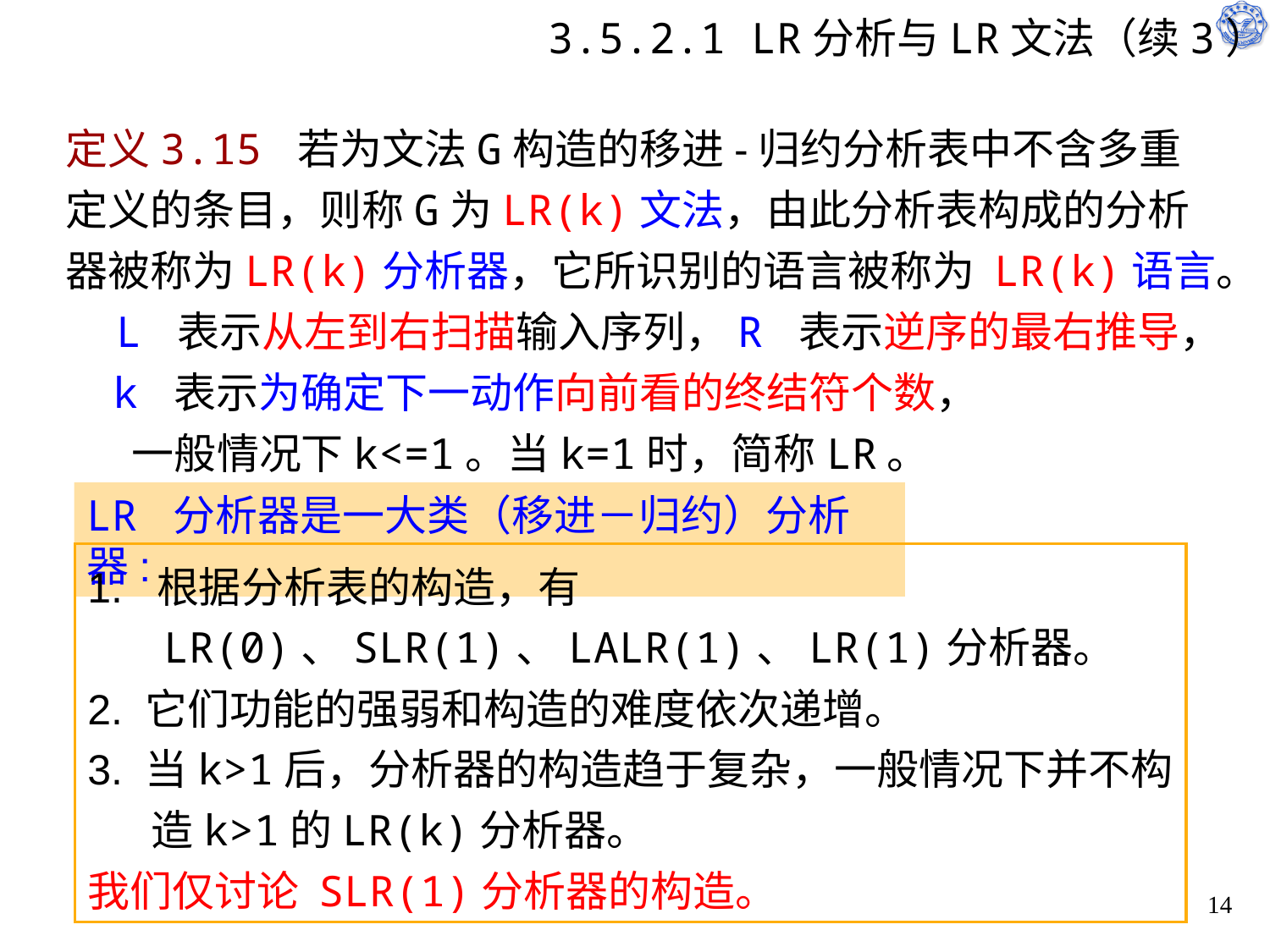

# 3.5.2.1 LR分析与LR文法（续3）
定义3.15 若为文法G构造的移进-归约分析表中不含多重定义的条目，则称G为LR(k)文法，由此分析表构成的分析器被称为LR(k)分析器，它所识别的语言被称为 LR(k)语言。
  L 表示从左到右扫描输入序列，R 表示逆序的最右推导，
    k 表示为确定下一动作向前看的终结符个数，
       一般情况下k<=1。当k=1时，简称LR。
LR 分析器是一大类（移进－归约）分析器:
1.  根据分析表的构造，有
   LR(0)、SLR(1)、LALR(1)、LR(1)分析器。
2. 它们功能的强弱和构造的难度依次递增。
3. 当k>1后，分析器的构造趋于复杂，一般情况下并不构造k>1的LR(k)分析器。
我们仅讨论 SLR(1)分析器的构造。
14